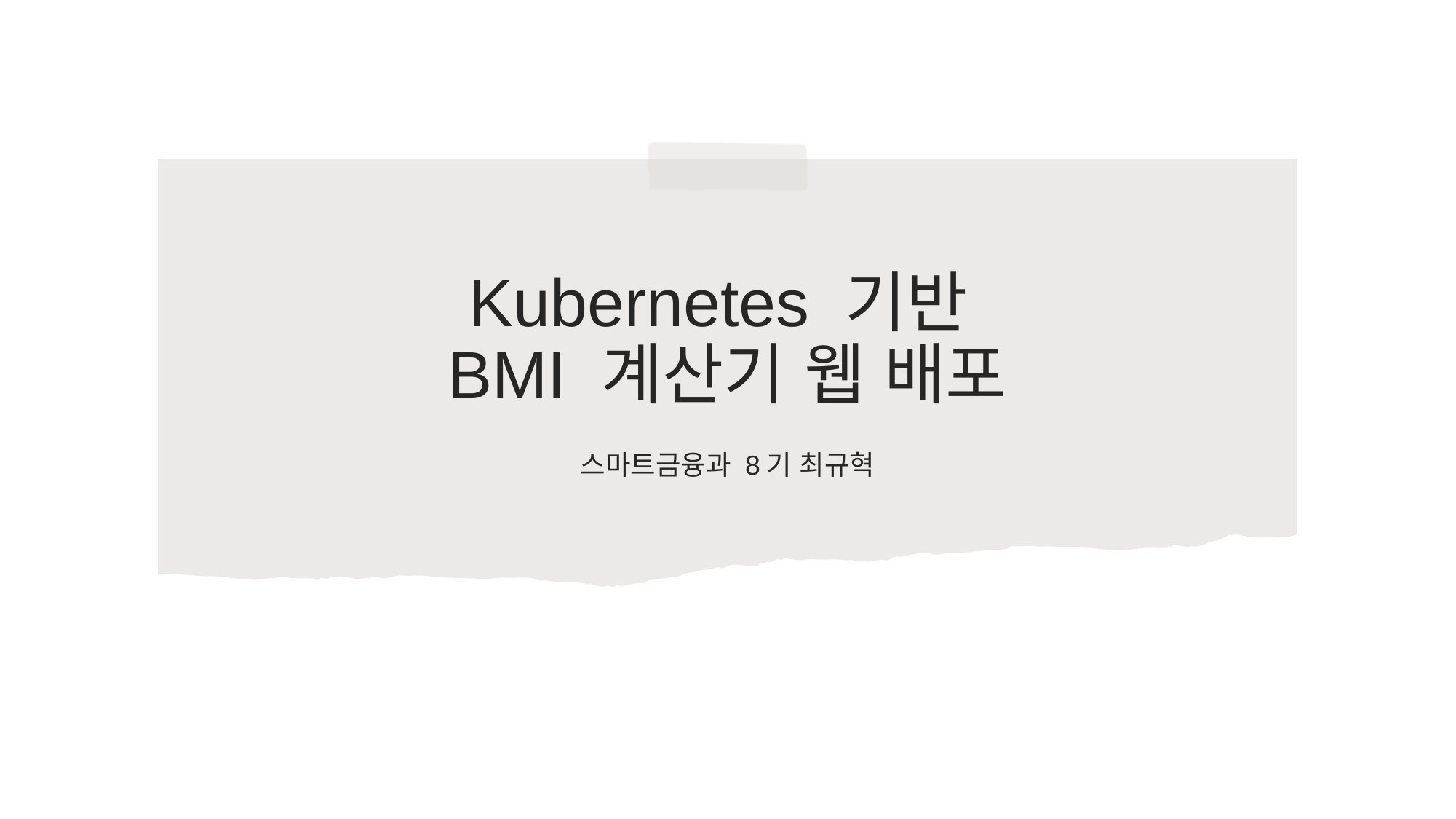

# Kubernetes 기반 BMI 계산기 웹 배포
스마트금융과 8기 최규혁